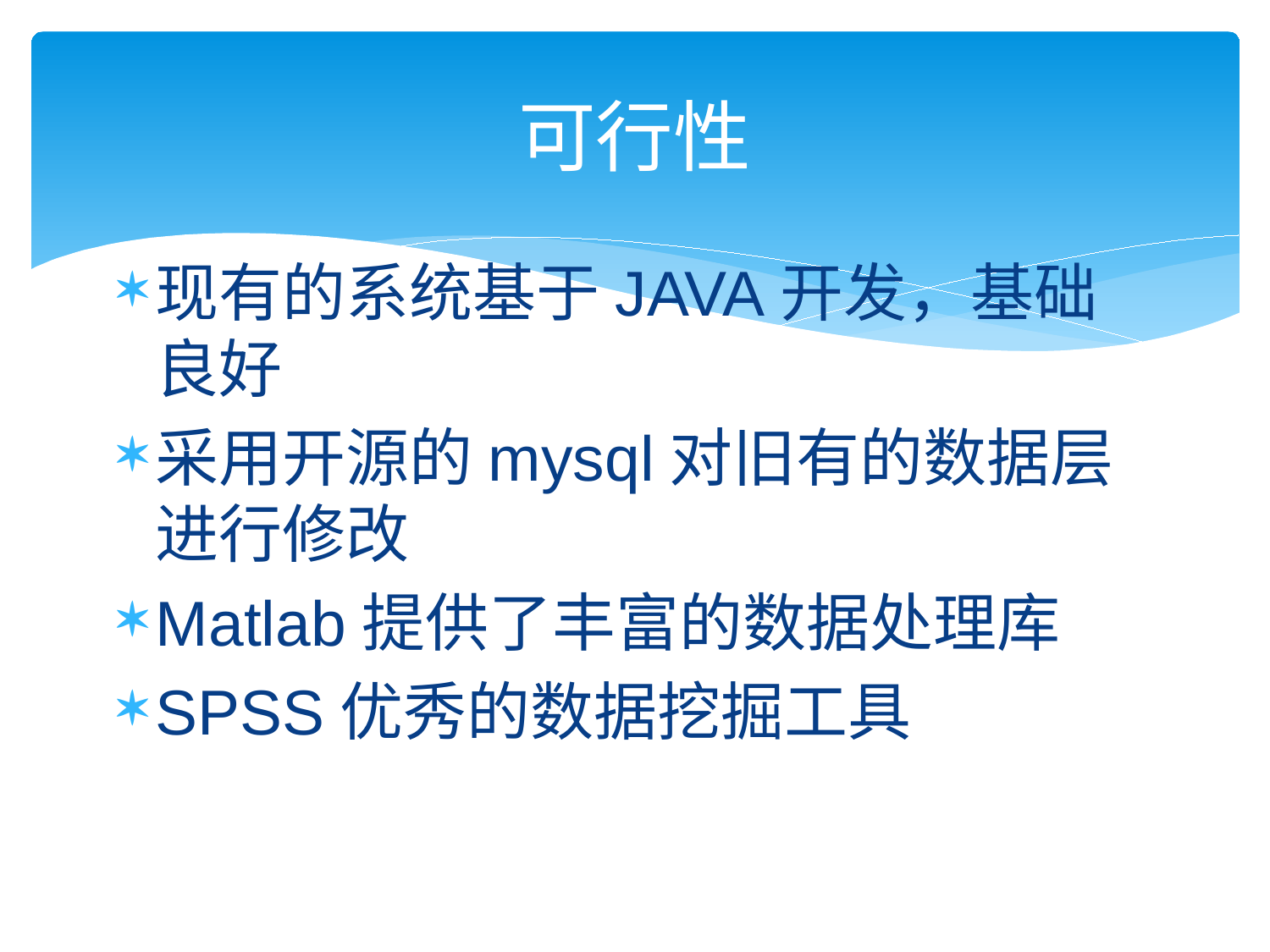

# 可行性
现有的系统基于JAVA开发，基础良好
采用开源的mysql对旧有的数据层进行修改
Matlab提供了丰富的数据处理库
SPSS优秀的数据挖掘工具